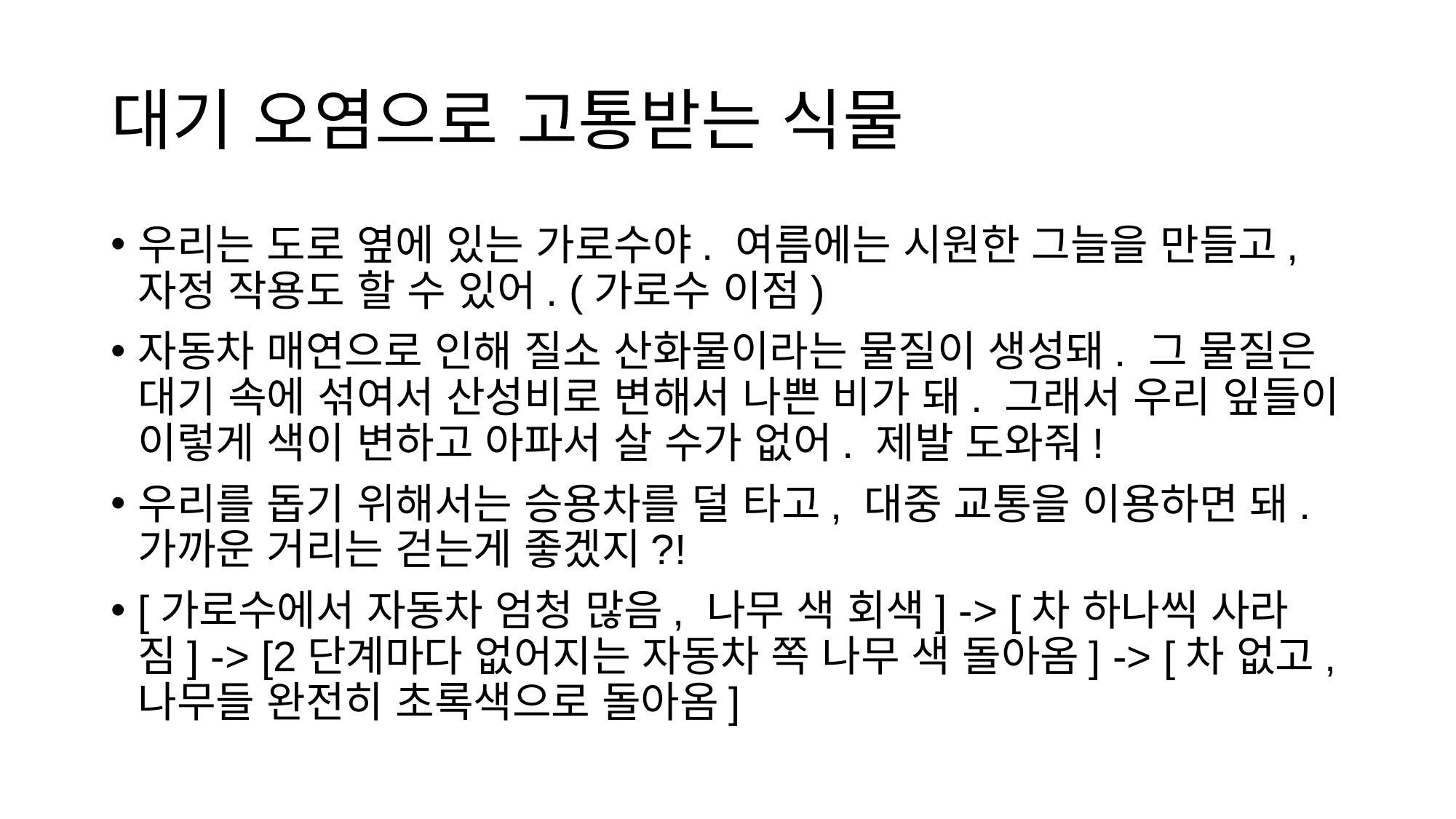

# 대기 오염으로 고통받는 식물
우리는 도로 옆에 있는 가로수야. 여름에는 시원한 그늘을 만들고, 자정 작용도 할 수 있어. (가로수 이점)
자동차 매연으로 인해 질소 산화물이라는 물질이 생성돼. 그 물질은 대기 속에 섞여서 산성비로 변해서 나쁜 비가 돼. 그래서 우리 잎들이 이렇게 색이 변하고 아파서 살 수가 없어. 제발 도와줘!
우리를 돕기 위해서는 승용차를 덜 타고, 대중 교통을 이용하면 돼. 가까운 거리는 걷는게 좋겠지?!
[가로수에서 자동차 엄청 많음, 나무 색 회색] -> [차 하나씩 사라짐] -> [2단계마다 없어지는 자동차 쪽 나무 색 돌아옴] -> [차 없고, 나무들 완전히 초록색으로 돌아옴]